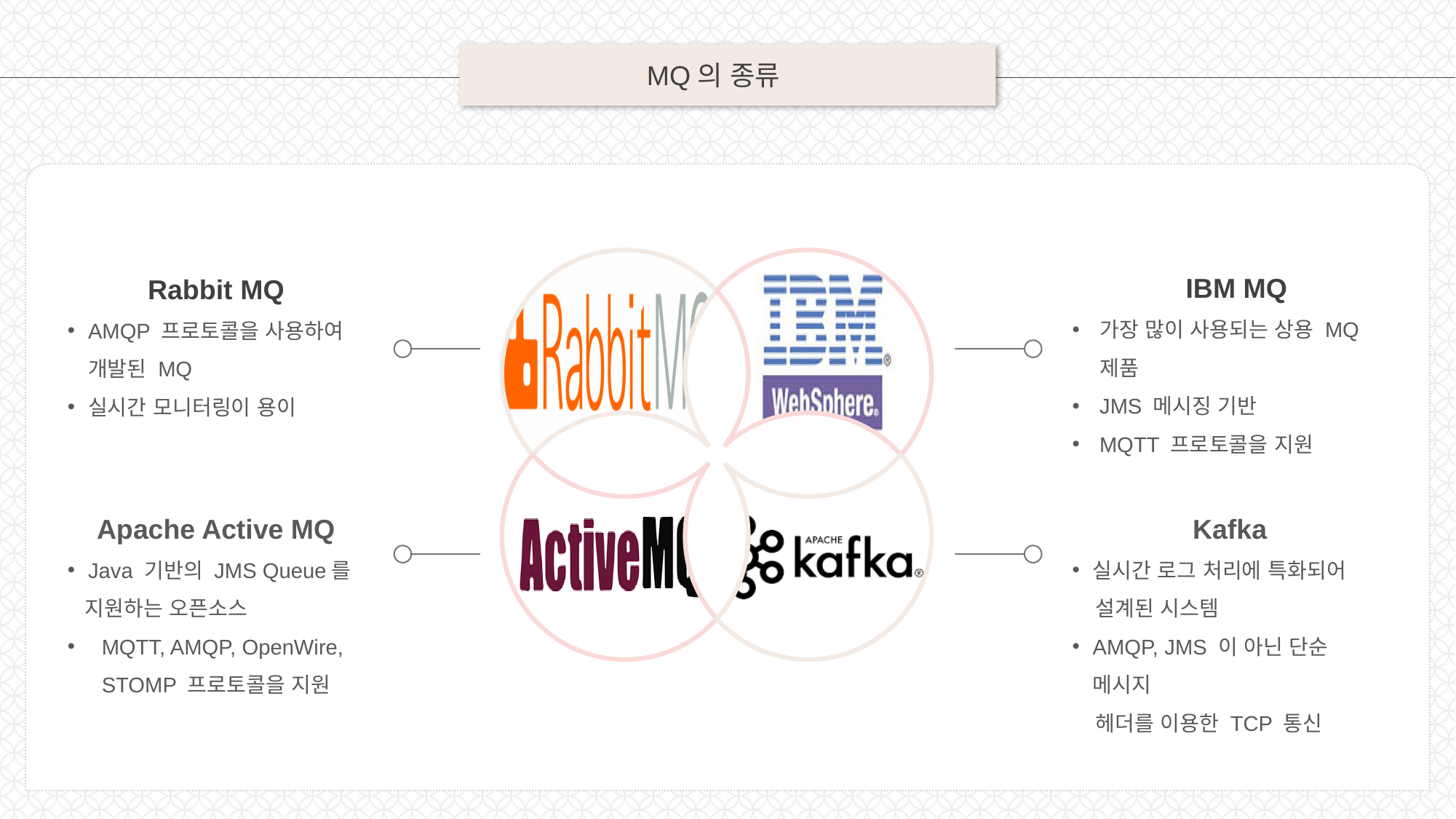

MQ의 종류

IBM MQ
가장 많이 사용되는 상용 MQ 제품
JMS 메시징 기반
MQTT 프로토콜을 지원

Rabbit MQ
AMQP 프로토콜을 사용하여   개발된 MQ
실시간 모니터링이 용이

Apache Active MQ
Java 기반의 JMS Queue를
  지원하는 오픈소스
MQTT, AMQP, OpenWire, STOMP 프로토콜을 지원
Kafka
실시간 로그 처리에 특화되어
   설계된 시스템
AMQP, JMS 이 아닌 단순 메시지
   헤더를 이용한 TCP 통신